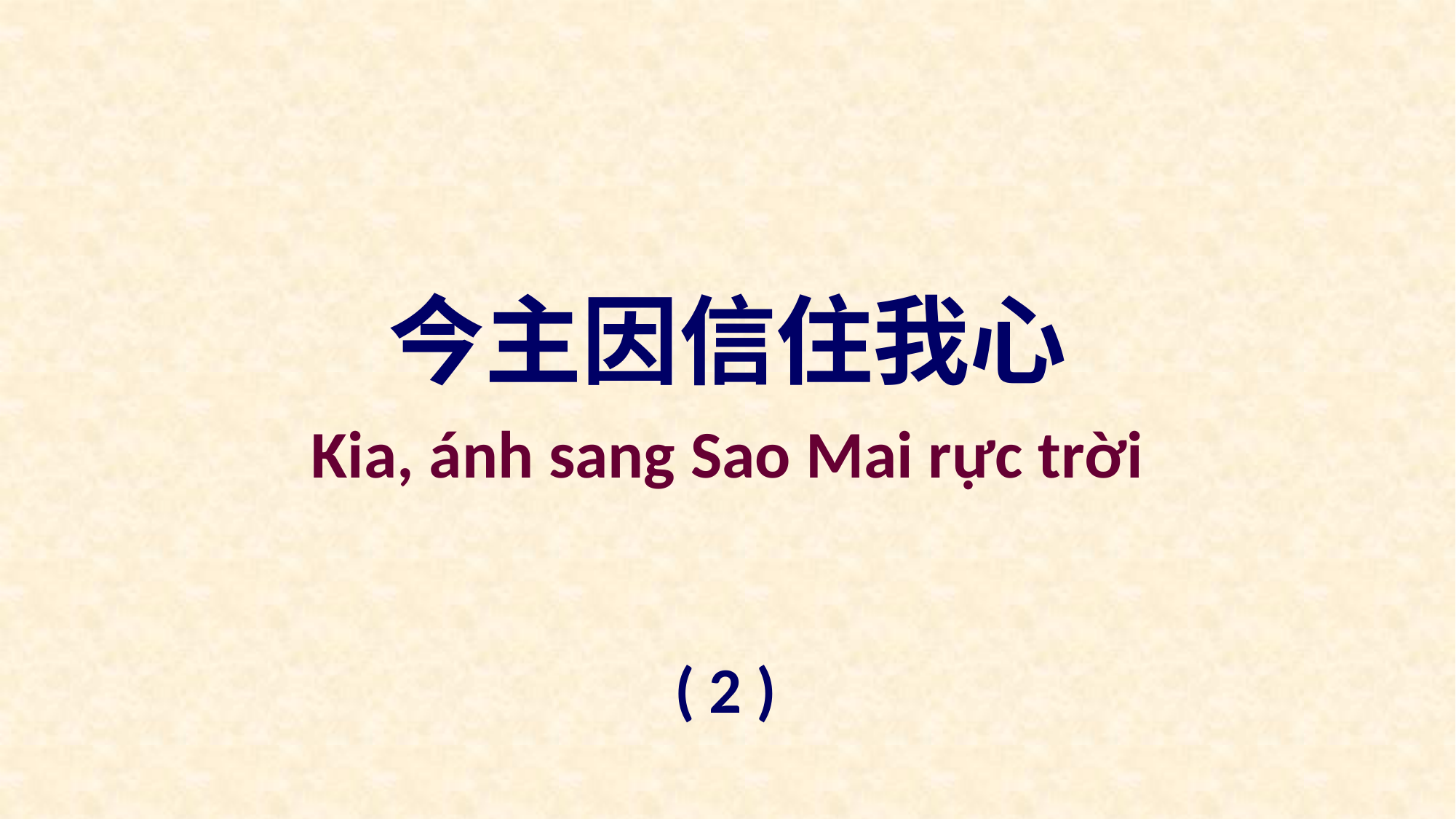

今主因信住我心
Kia, ánh sang Sao Mai rực trời
( 2 )